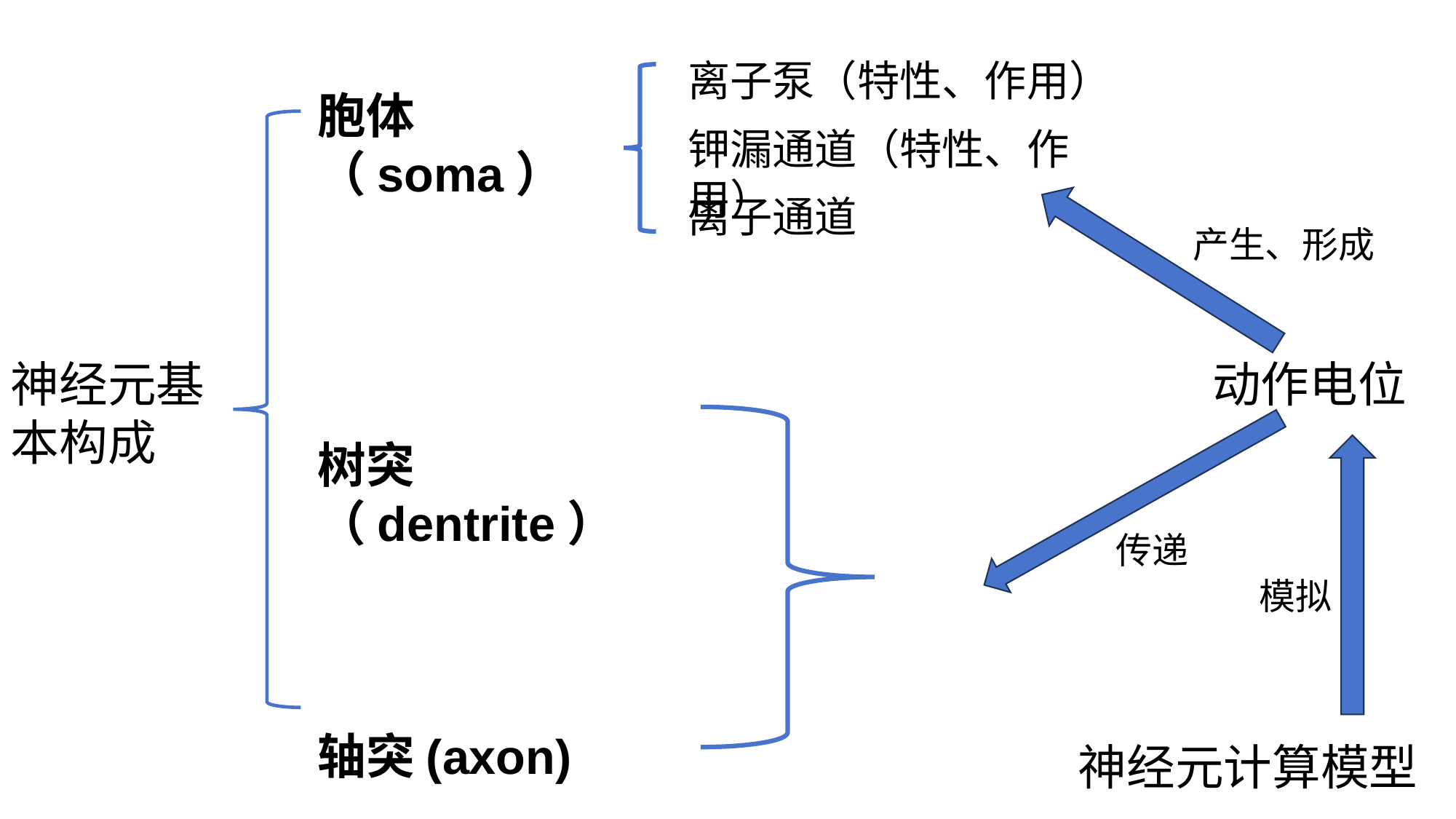

离子泵（特性、作用）

胞体（soma）

树突（dentrite）

轴突(axon)

钾漏通道（特性、作用）
离子通道
产生、形成

动作电位
神经元基本构成

传递

模拟
神经元计算模型